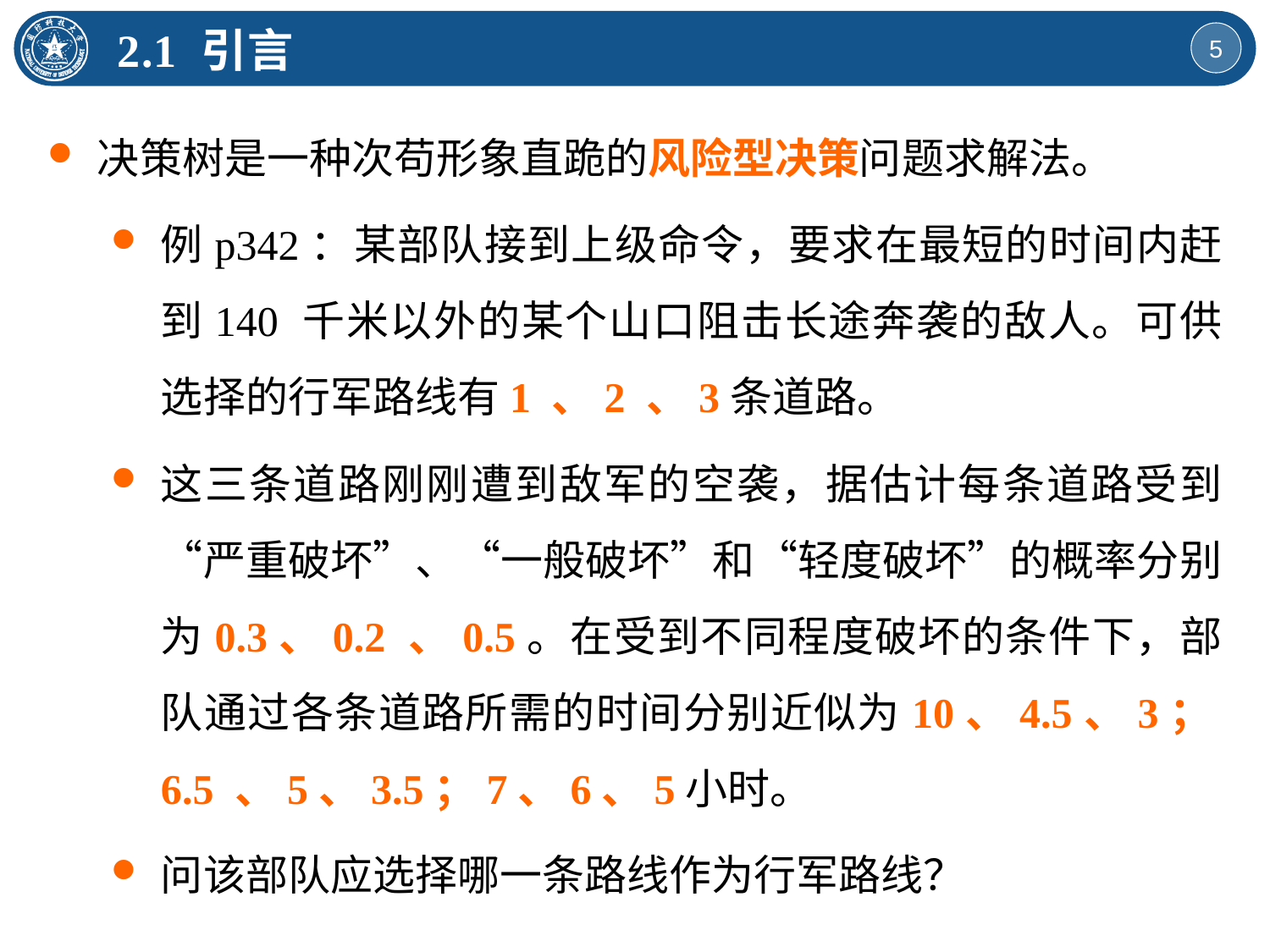

2.1 引言
决策树是一种次苟形象直跪的风险型决策问题求解法。
例p342：某部队接到上级命令，要求在最短的时间内赶到140 千米以外的某个山口阻击长途奔袭的敌人。可供选择的行军路线有1 、2 、3条道路。
这三条道路刚刚遭到敌军的空袭，据估计每条道路受到“严重破坏”、“一般破坏”和“轻度破坏”的概率分别为0.3、0.2 、0.5。在受到不同程度破坏的条件下，部队通过各条道路所需的时间分别近似为10、4.5、3；6.5 、5、3.5；7、6、5小时。
问该部队应选择哪一条路线作为行军路线？